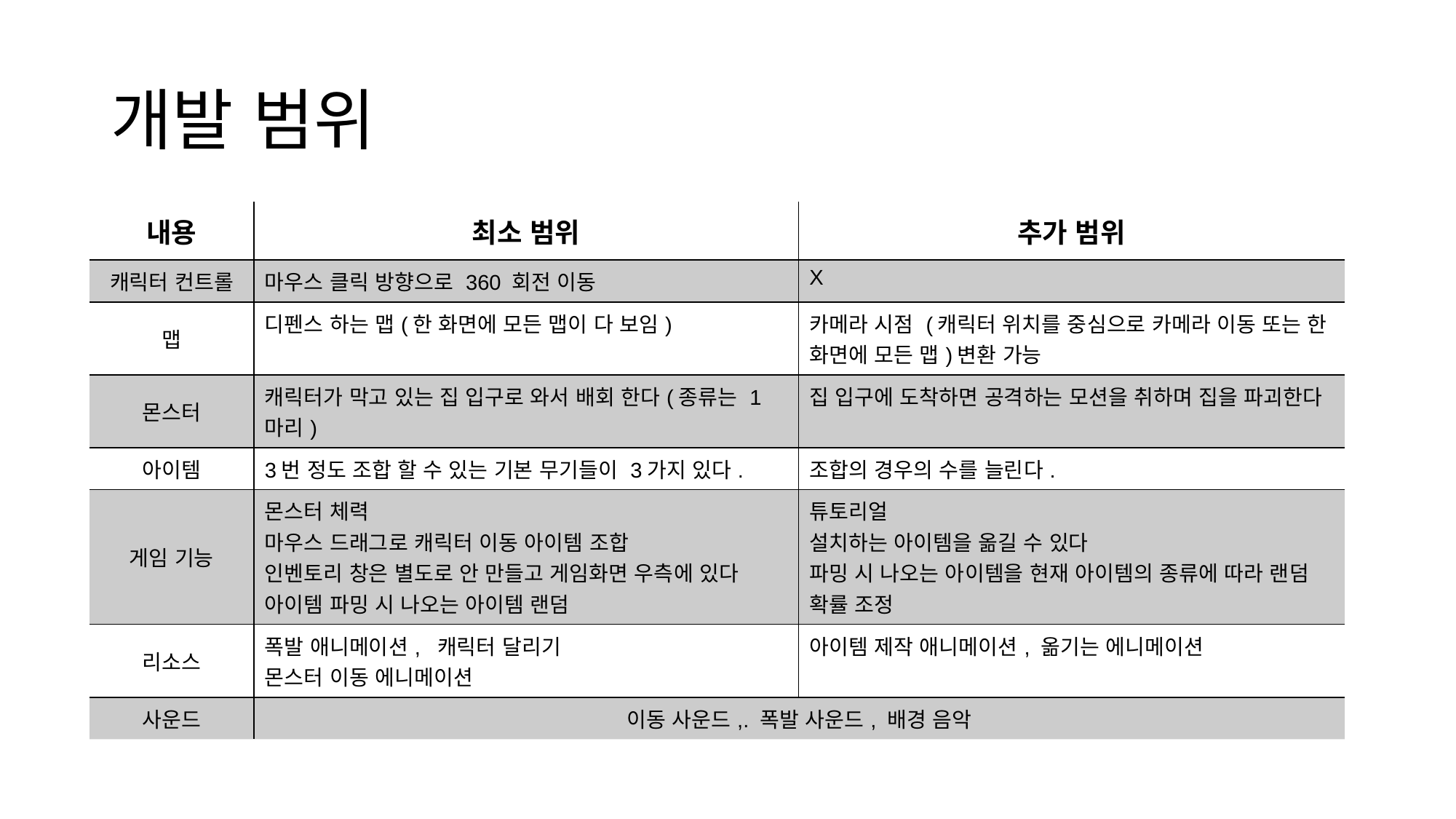

# 개발 범위
| 내용 | 최소 범위 | 추가 범위 |
| --- | --- | --- |
| 캐릭터 컨트롤 | 마우스 클릭 방향으로 360 회전 이동 | X |
| 맵 | 디펜스 하는 맵(한 화면에 모든 맵이 다 보임) | 카메라 시점 (캐릭터 위치를 중심으로 카메라 이동 또는 한 화면에 모든 맵)변환 가능 |
| 몬스터 | 캐릭터가 막고 있는 집 입구로 와서 배회 한다(종류는 1마리) | 집 입구에 도착하면 공격하는 모션을 취하며 집을 파괴한다 |
| 아이템 | 3번 정도 조합 할 수 있는 기본 무기들이 3가지 있다. | 조합의 경우의 수를 늘린다. |
| 게임 기능 | 몬스터 체력 마우스 드래그로 캐릭터 이동 아이템 조합 인벤토리 창은 별도로 안 만들고 게임화면 우측에 있다 아이템 파밍 시 나오는 아이템 랜덤 | 튜토리얼 설치하는 아이템을 옮길 수 있다 파밍 시 나오는 아이템을 현재 아이템의 종류에 따라 랜덤 확률 조정 |
| 리소스 | 폭발 애니메이션, 캐릭터 달리기 몬스터 이동 에니메이션 | 아이템 제작 애니메이션, 옮기는 에니메이션 |
| 사운드 | 이동 사운드,. 폭발 사운드, 배경 음악 |  |